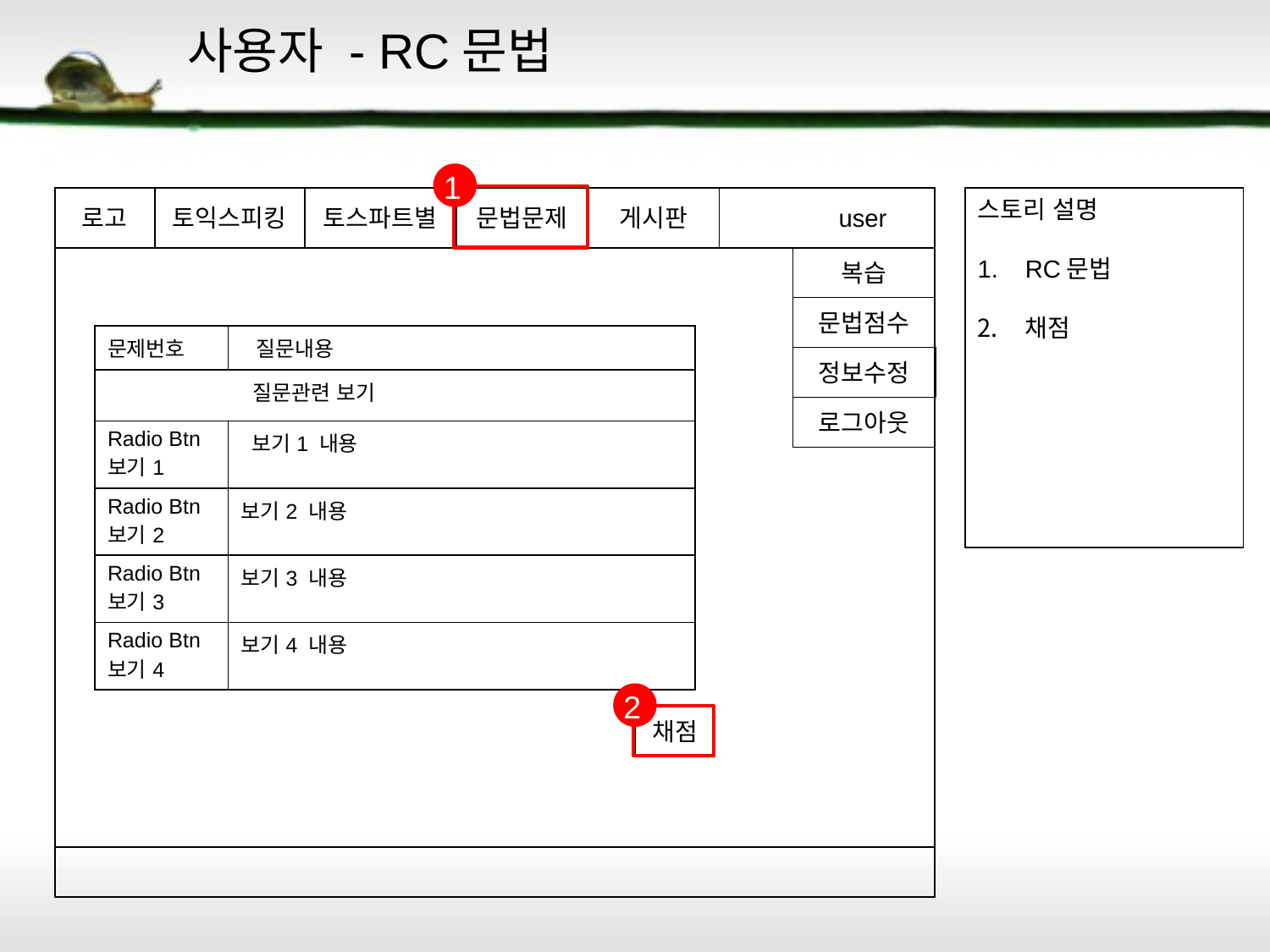

사용자 - RC문법
1

로고
토익스피킹
토스파트별
문법문제
게시판
user

스토리 설명

RC문법

채점

복습
문법점수
| 문제번호 | 질문내용 |
| --- | --- |
|  | 질문관련 보기 |
| Radio Btn 보기1 | 보기1 내용 |
| Radio Btn 보기2 | 보기2 내용 |
| Radio Btn 보기3 | 보기3 내용 |
| Radio Btn 보기4 | 보기4 내용 |
정보수정
로그아웃
2

채점